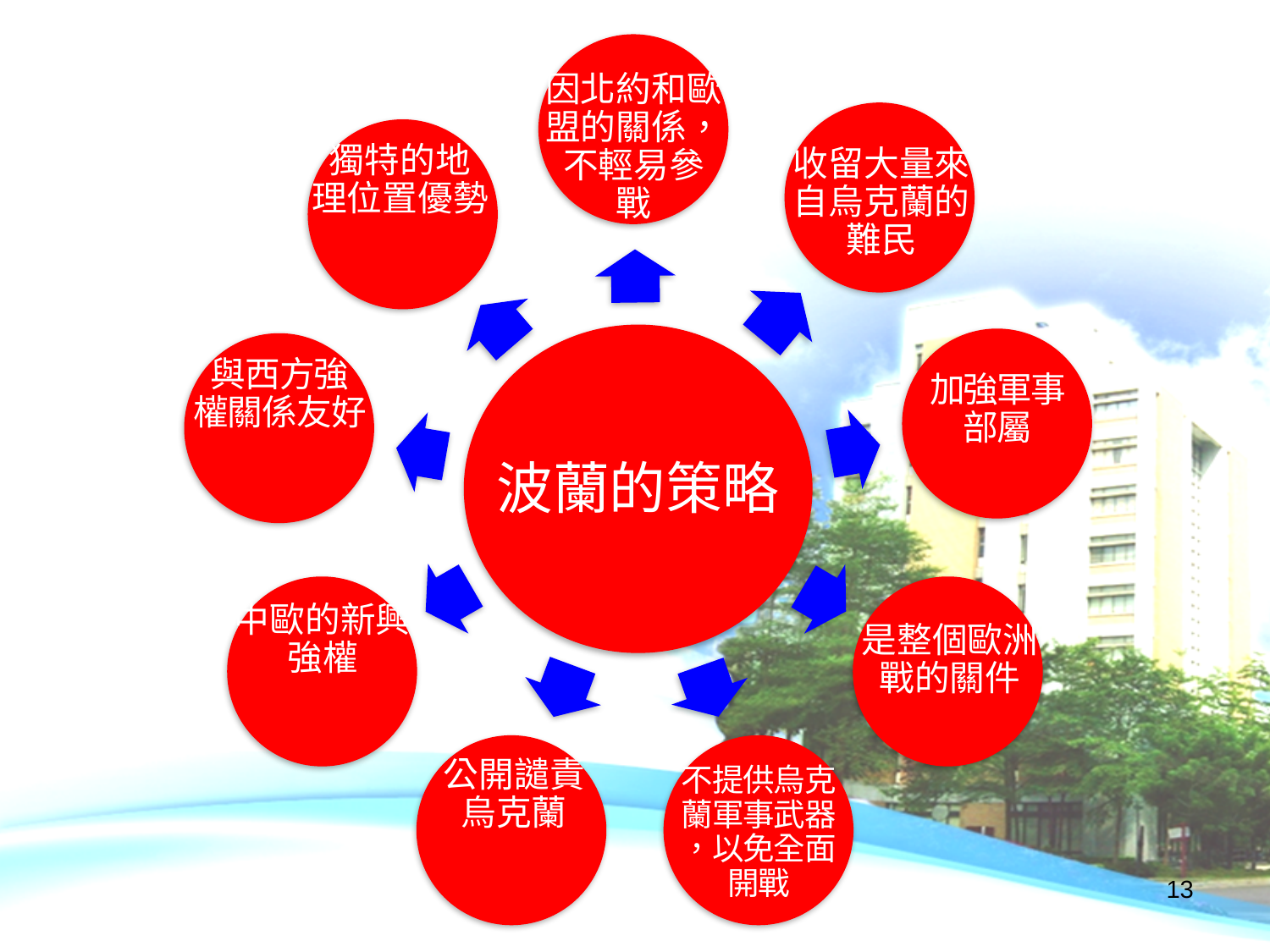

21st Century
VUCA
Era

Volatile

Uncertain

Complex

因北約和歐
盟的關係，
不輕易參
戰
獨特的地
理位置優勢
收留大量來
自烏克蘭的
難民
與西方強
權關係友好
加強軍事
部屬
波蘭的策略
中歐的新興
強權
是整個歐洲
戰的關件
公開譴責
烏克蘭
不提供烏克
蘭軍事武器
，以免全面
開戰
13